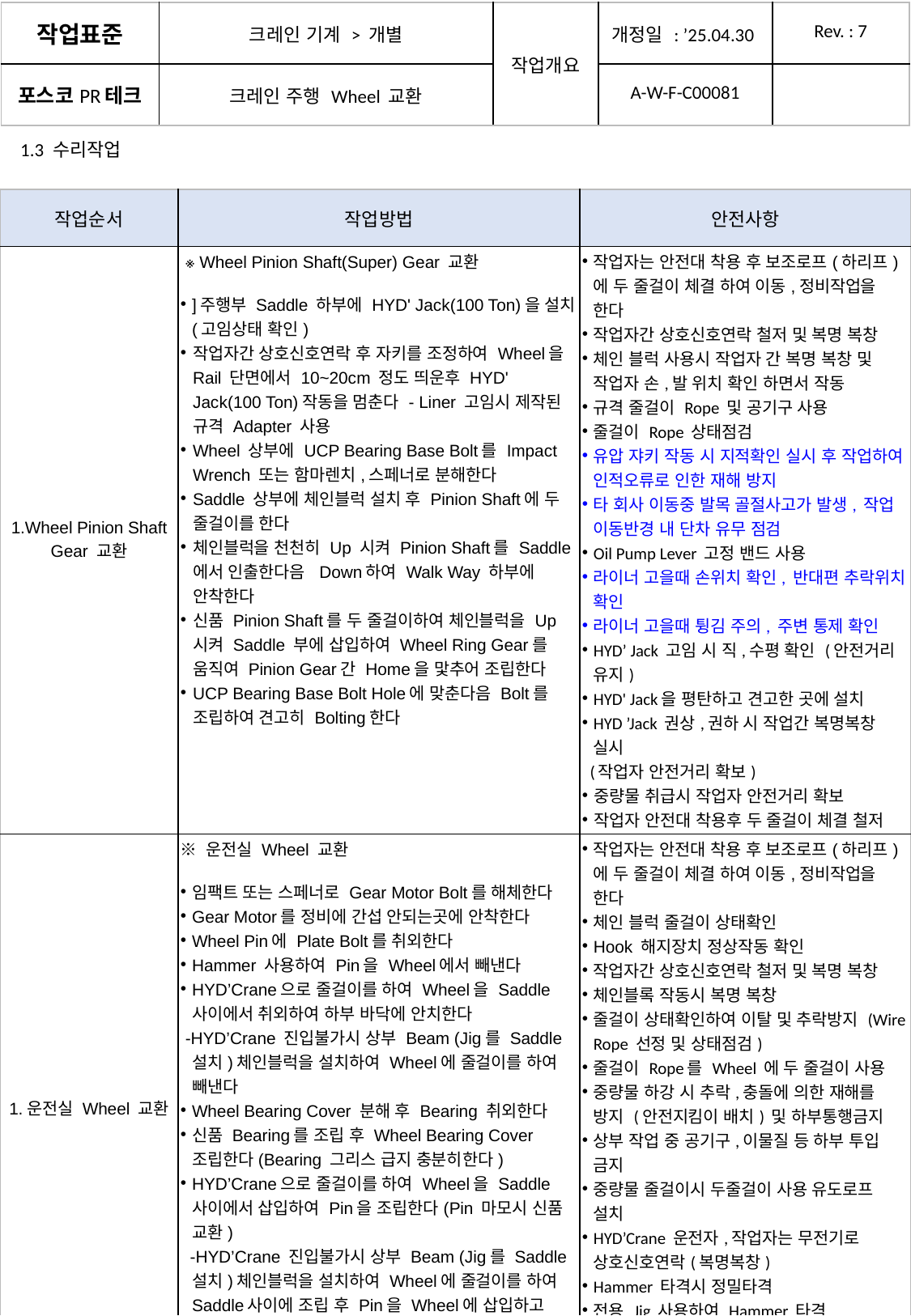

1.3 수리작업
| 작업순서 | 작업방법 | 안전사항 |
| --- | --- | --- |
| 1.Wheel Pinion Shaft Gear 교환 | ※ Wheel Pinion Shaft(Super) Gear 교환 ]주행부 Saddle 하부에 HYD' Jack(100 Ton)을 설치(고임상태 확인) 작업자간 상호신호연락 후 자키를 조정하여 Wheel을 Rail 단면에서 10~20cm 정도 띄운후 HYD' Jack(100 Ton)작동을 멈춘다 - Liner 고임시 제작된 규격 Adapter 사용 Wheel 상부에 UCP Bearing Base Bolt를 Impact Wrench 또는 함마렌치,스페너로 분해한다 Saddle 상부에 체인블럭 설치 후 Pinion Shaft에 두 줄걸이를 한다 체인블럭을 천천히 Up 시켜 Pinion Shaft를 Saddle에서 인출한다음 Down하여 Walk Way 하부에 안착한다 신품 Pinion Shaft를 두 줄걸이하여 체인블럭을 Up 시켜 Saddle 부에 삽입하여 Wheel Ring Gear를 움직여 Pinion Gear간 Home을 맟추어 조립한다 UCP Bearing Base Bolt Hole에 맞춘다음 Bolt를 조립하여 견고히 Bolting한다 | 작업자는 안전대 착용 후 보조로프(하리프)에 두 줄걸이 체결 하여 이동,정비작업을 한다 작업자간 상호신호연락 철저 및 복명 복창 체인 블럭 사용시 작업자 간 복명 복창 및 작업자 손,발 위치 확인 하면서 작동 규격 줄걸이 Rope 및 공기구 사용 줄걸이 Rope 상태점검 유압 쟈키 작동 시 지적확인 실시 후 작업하여 인적오류로 인한 재해 방지 타 회사 이동중 발목 골절사고가 발생, 작업 이동반경 내 단차 유무 점검 Oil Pump Lever 고정 밴드 사용 라이너 고을때 손위치 확인, 반대편 추락위치 확인 라이너 고을때 튕김 주의, 주변 통제 확인 HYD’ Jack 고임 시 직,수평 확인 (안전거리 유지) HYD' Jack을 평탄하고 견고한 곳에 설치 HYD ’Jack 권상,권하 시 작업간 복명복창 실시 (작업자 안전거리 확보) 중량물 취급시 작업자 안전거리 확보 작업자 안전대 착용후 두 줄걸이 체결 철저 |
| 1.운전실 Wheel 교환 | ※ 운전실 Wheel 교환 임팩트 또는 스페너로 Gear Motor Bolt를 해체한다 Gear Motor를 정비에 간섭 안되는곳에 안착한다 Wheel Pin에 Plate Bolt를 취외한다 Hammer 사용하여 Pin을 Wheel에서 빼낸다 HYD’Crane으로 줄걸이를 하여 Wheel을 Saddle사이에서 취외하여 하부 바닥에 안치한다 -HYD’Crane 진입불가시 상부 Beam (Jig를 Saddle 설치)체인블럭을 설치하여 Wheel에 줄걸이를 하여 빼낸다 Wheel Bearing Cover 분해 후 Bearing 취외한다 신품 Bearing를 조립 후 Wheel Bearing Cover 조립한다(Bearing 그리스 급지 충분히한다) HYD’Crane으로 줄걸이를 하여 Wheel을 Saddle사이에서 삽입하여 Pin을 조립한다(Pin 마모시 신품 교환) -HYD’Crane 진입불가시 상부 Beam (Jig를 Saddle 설치)체인블럭을 설치하여 Wheel에 줄걸이를 하여 Saddle사이에 조립 후 Pin을 Wheel에 삽입하고 Nut를 채우고 Bolting한다 | 작업자는 안전대 착용 후 보조로프(하리프)에 두 줄걸이 체결 하여 이동,정비작업을 한다 체인 블럭 줄걸이 상태확인 Hook 해지장치 정상작동 확인 작업자간 상호신호연락 철저 및 복명 복창 체인블록 작동시 복명 복창 줄걸이 상태확인하여 이탈 및 추락방지 (Wire Rope 선정 및 상태점검) 줄걸이 Rope를 Wheel 에 두 줄걸이 사용 중량물 하강 시 추락,충돌에 의한 재해를 방지 (안전지킴이 배치) 및 하부통행금지 상부 작업 중 공기구,이물질 등 하부 투입 금지 중량물 줄걸이시 두줄걸이 사용 유도로프 설치 HYD’Crane 운전자,작업자는 무전기로 상호신호연락(복명복창) Hammer 타격시 정밀타격 전용 Jig 사용하여 Hammer 타격 작업자 안전거라유지 그리스 얼굴 접촉 안되게 안전거리 유지 |